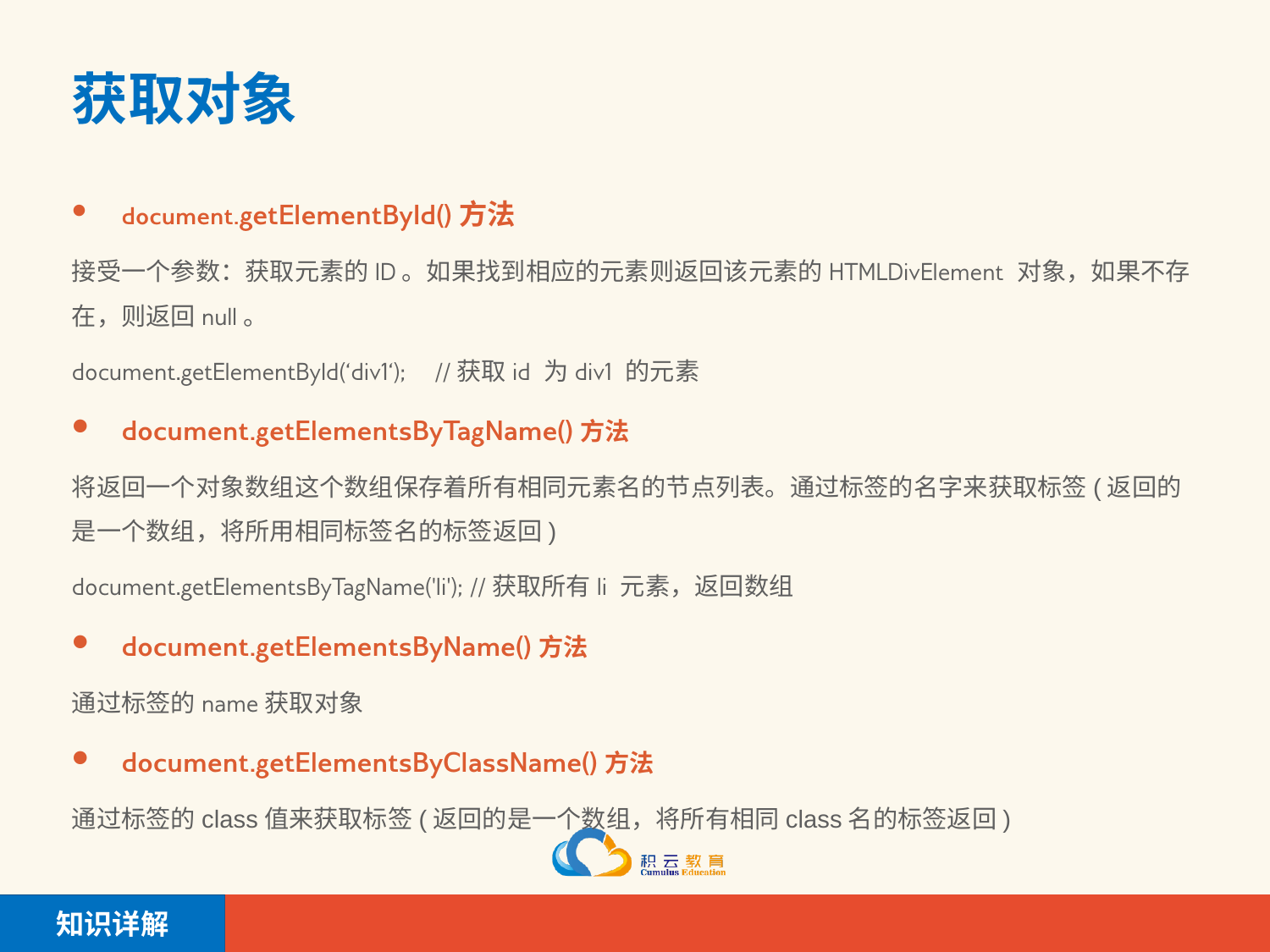

# 获取对象
document.getElementById()方法
接受一个参数：获取元素的ID。如果找到相应的元素则返回该元素的HTMLDivElement 对象，如果不存在，则返回null。
document.getElementById(‘div1‘);    //获取id 为div1 的元素
document.getElementsByTagName()方法
将返回一个对象数组这个数组保存着所有相同元素名的节点列表。通过标签的名字来获取标签(返回的是一个数组，将所用相同标签名的标签返回)
document.getElementsByTagName('li'); //获取所有li 元素，返回数组
document.getElementsByName()方法
通过标签的name获取对象
document.getElementsByClassName()方法
通过标签的class值来获取标签(返回的是一个数组，将所有相同class名的标签返回)